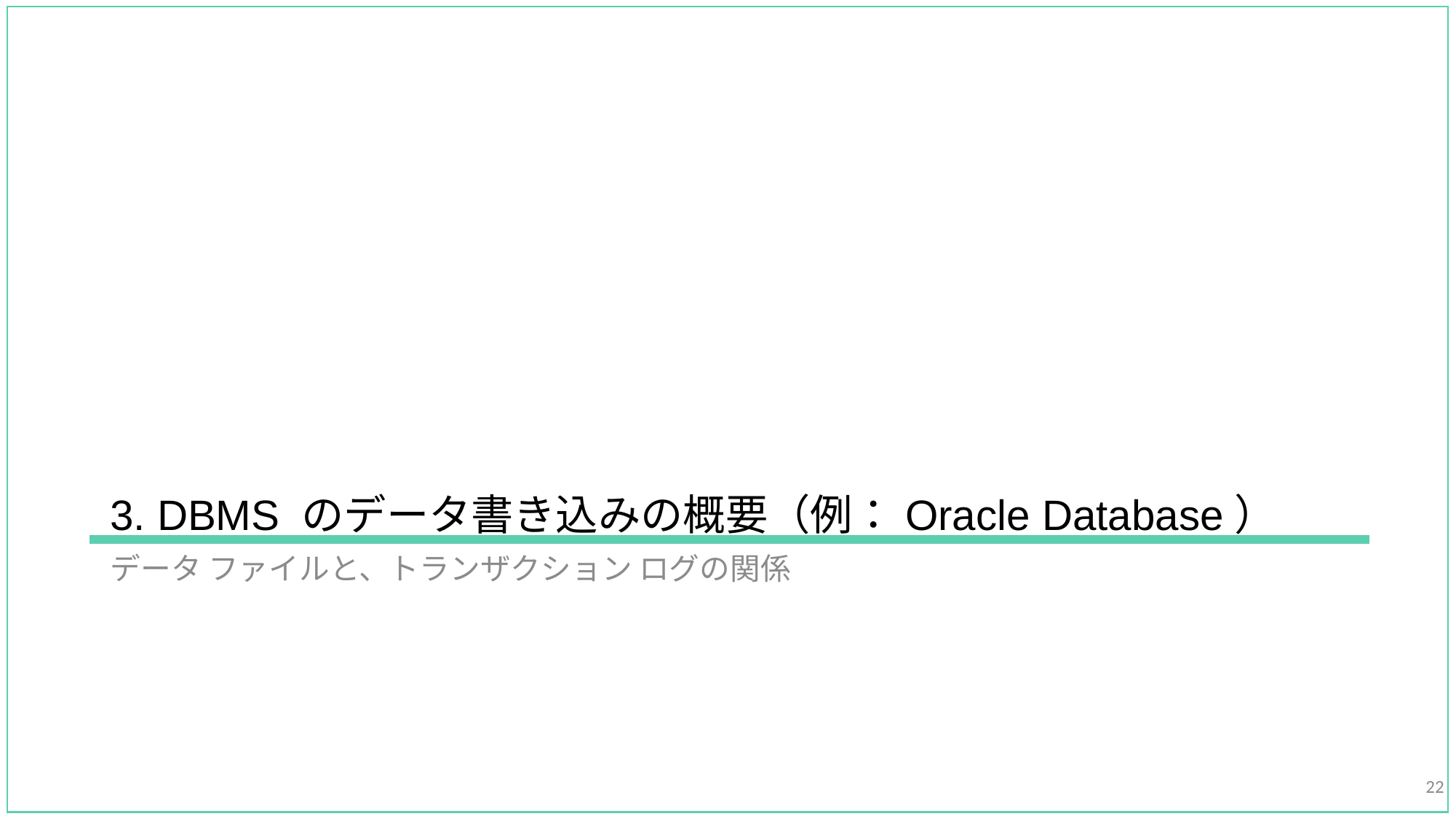

# 3. DBMS のデータ書き込みの概要（例：Oracle Database）
データ ファイルと、トランザクション ログの関係
22